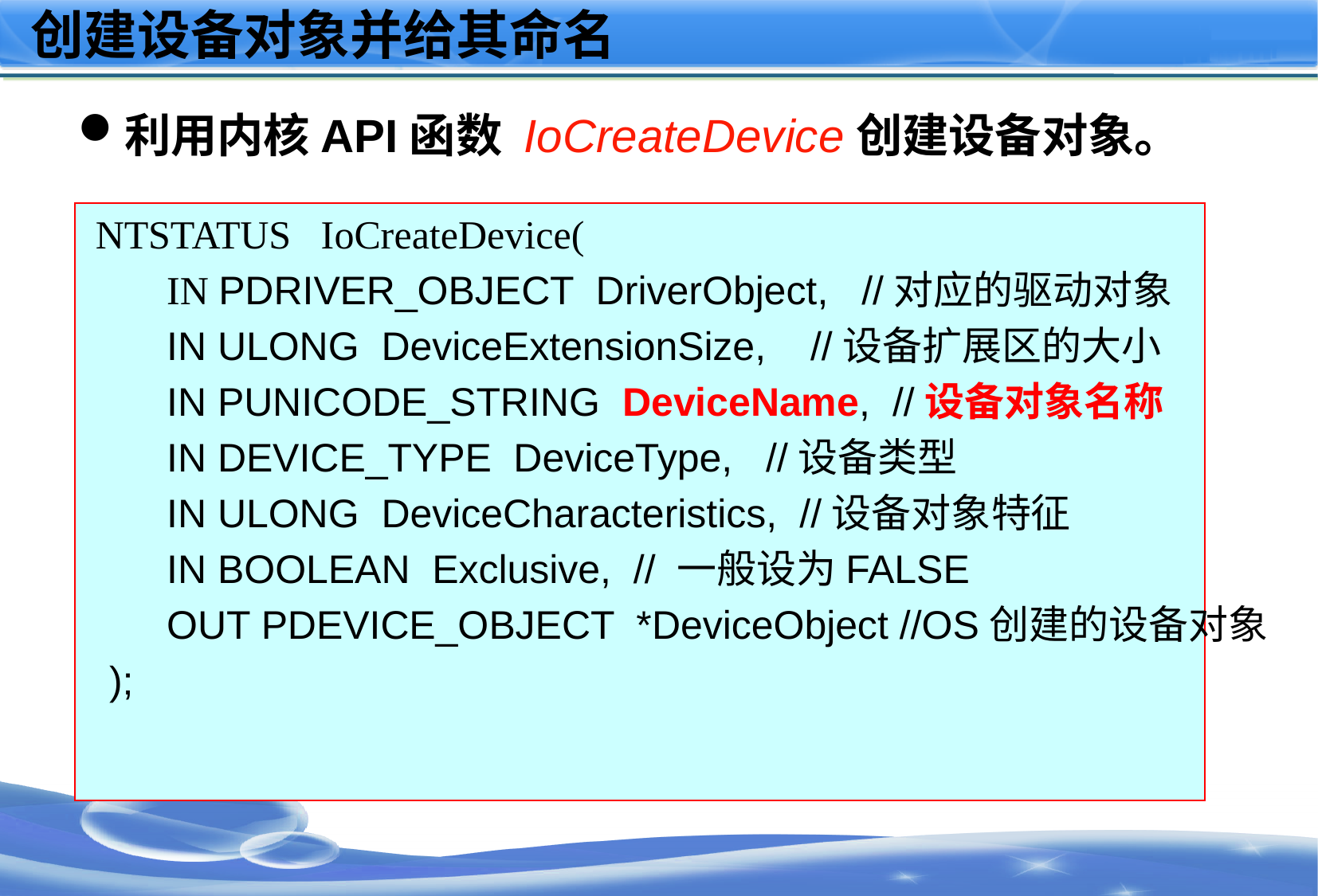

# 创建设备对象并给其命名
利用内核API函数 IoCreateDevice创建设备对象。

 NTSTATUS   IoCreateDevice(
  	IN PDRIVER_OBJECT  DriverObject,   //对应的驱动对象
  	IN ULONG  DeviceExtensionSize,    //设备扩展区的大小
  	IN PUNICODE_STRING  DeviceName,  //设备对象名称
  	IN DEVICE_TYPE  DeviceType,   //设备类型
  	IN ULONG  DeviceCharacteristics,  //设备对象特征
  	IN BOOLEAN  Exclusive,  // 一般设为FALSE
  	OUT PDEVICE_OBJECT  *DeviceObject //OS创建的设备对象                                                                                 // 的起始地址利用该参数返回
  );